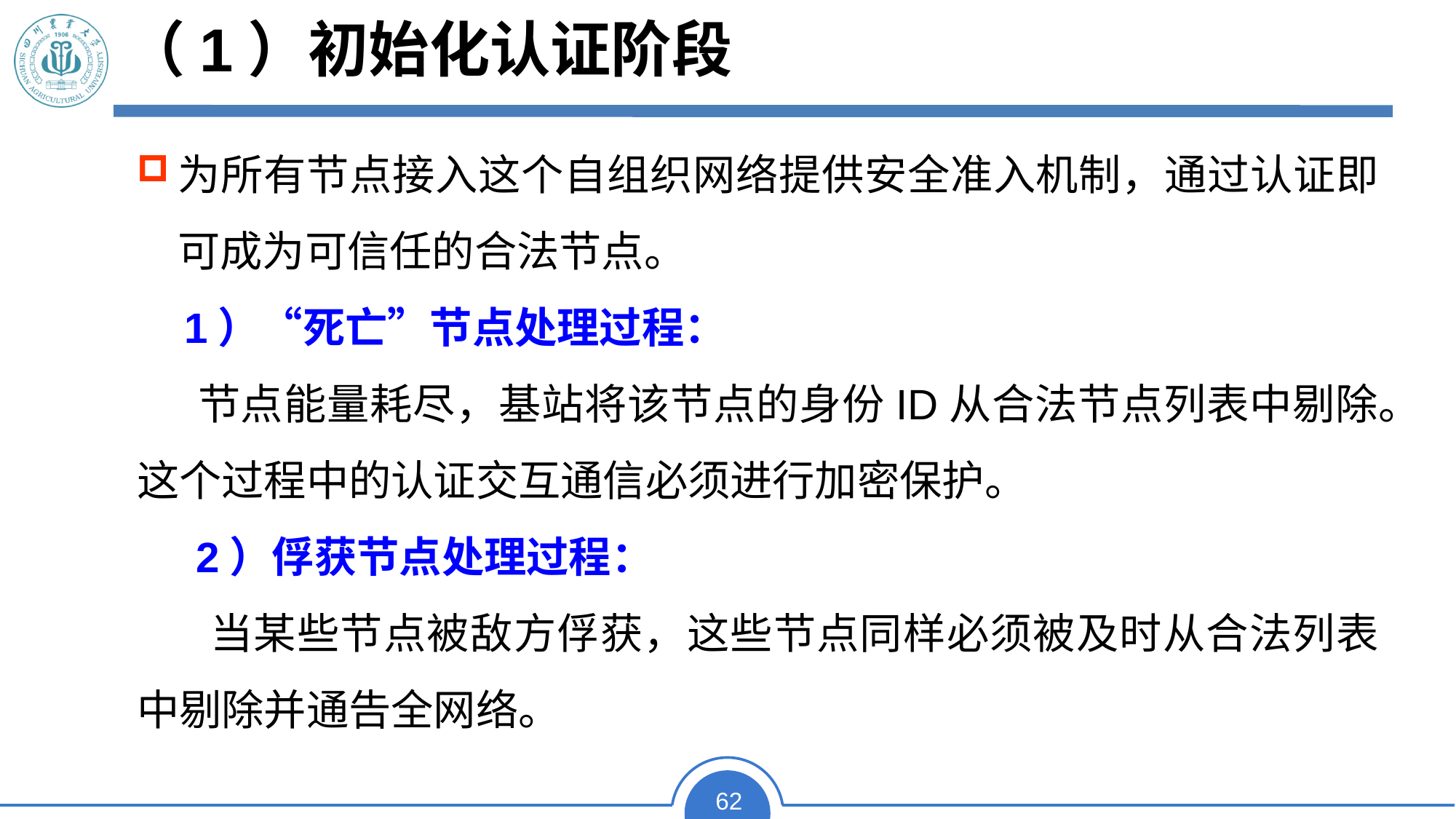

# （1）初始化认证阶段
为所有节点接入这个自组织网络提供安全准入机制，通过认证即可成为可信任的合法节点。
    1）“死亡”节点处理过程：
     节点能量耗尽，基站将该节点的身份ID从合法节点列表中剔除。这个过程中的认证交互通信必须进行加密保护。
     2）俘获节点处理过程：
      当某些节点被敌方俘获，这些节点同样必须被及时从合法列表中剔除并通告全网络。